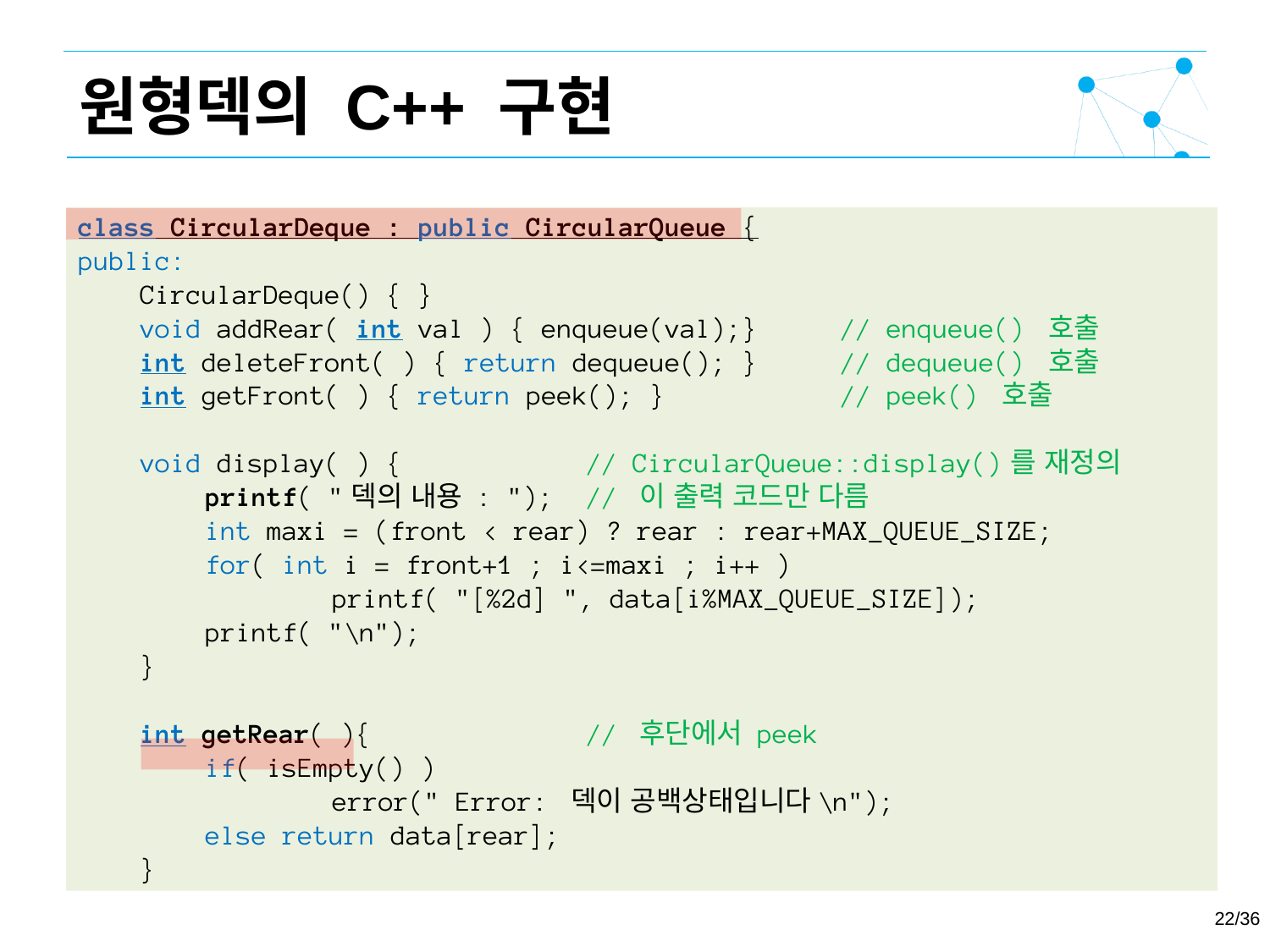

원형덱의 C++ 구현
class CircularDeque : public CircularQueue {
public:
    CircularDeque() { }
    void addRear( int val ) { enqueue(val);} 	// enqueue() 호출
    int deleteFront( ) { return dequeue(); } 	// dequeue() 호출
    int getFront( ) { return peek(); } 		// peek() 호출

    void display( ) { 		// CircularQueue::display()를 재정의
	printf( "덱의 내용 : "); 	// 이 출력 코드만 다름
	int maxi = (front < rear) ? rear : rear+MAX_QUEUE_SIZE;
	for( int i = front+1 ; i<=maxi ; i++ )
		printf( "[%2d] ", data[i%MAX_QUEUE_SIZE]);
	printf( "\n");
    }

    int getRear( ){ 		// 후단에서 peek
	if( isEmpty() )
		error(" Error: 덱이 공백상태입니다\n");
	else return data[rear];
    }